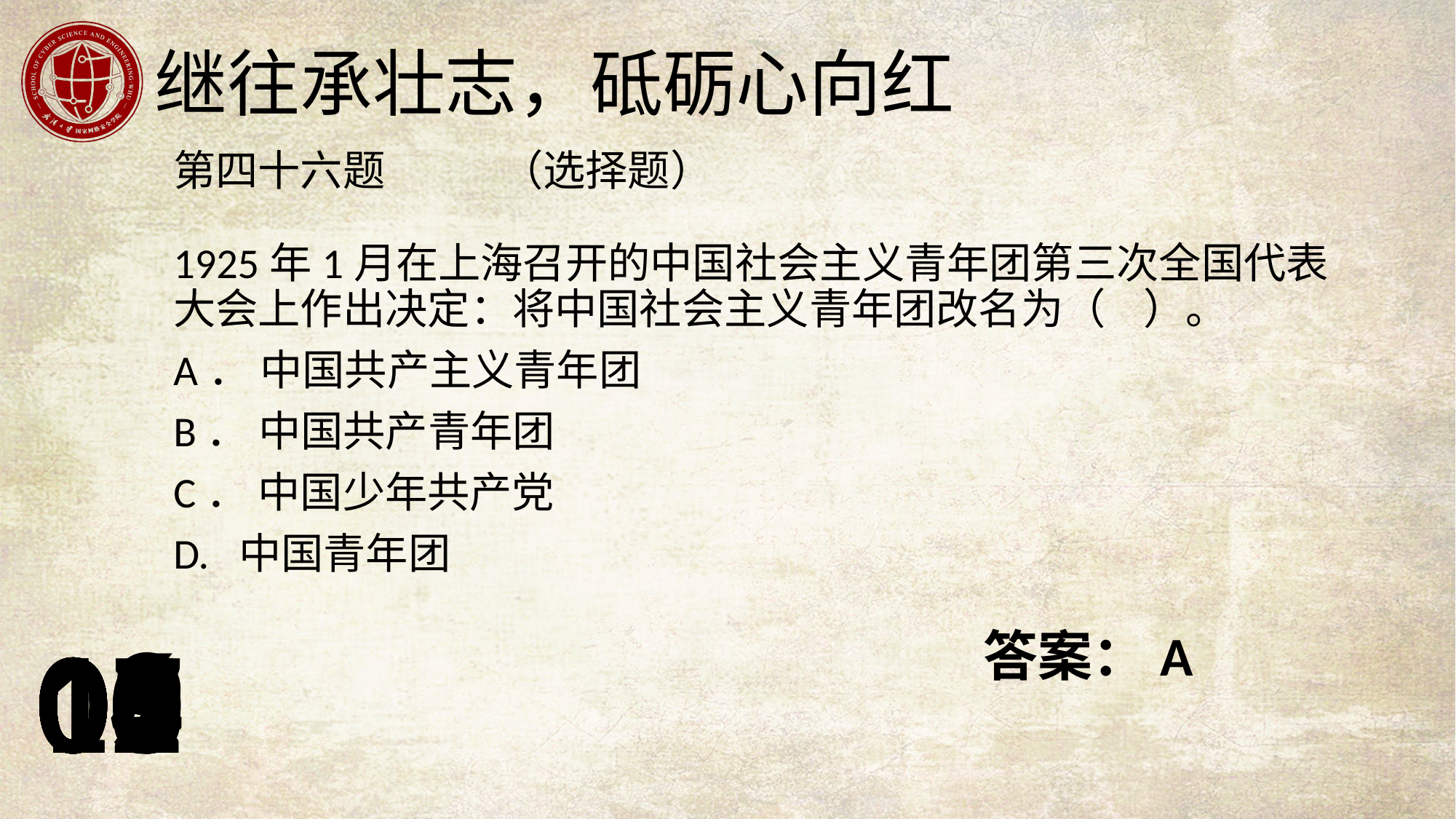

第四十六题		（选择题）

1925年1月在上海召开的中国社会主义青年团第三次全国代表大会上作出决定：将中国社会主义青年团改名为（    ）。
A． 中国共产主义青年团
B． 中国共产青年团
C． 中国少年共产党
D.  中国青年团
答案：A